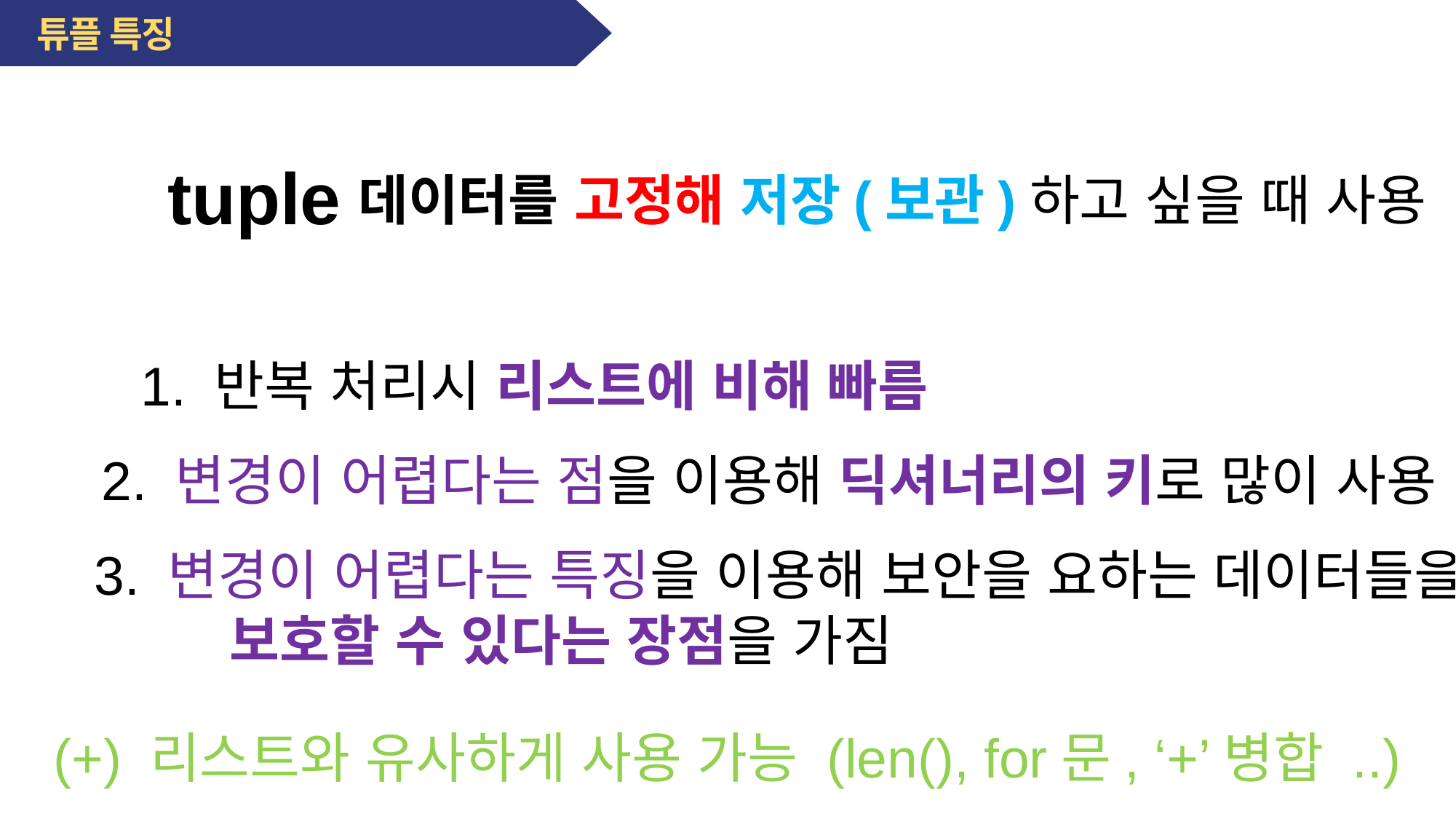

튜플 특징
tuple
데이터를 고정해 저장(보관)하고 싶을 때 사용 !!
1. 반복 처리시 리스트에 비해 빠름
2. 변경이 어렵다는 점을 이용해 딕셔너리의 키로 많이 사용
3. 변경이 어렵다는 특징을 이용해 보안을 요하는 데이터들을
        보호할 수 있다는 장점을 가짐
(+) 리스트와 유사하게 사용 가능 (len(), for문, ‘+’병합 ..)